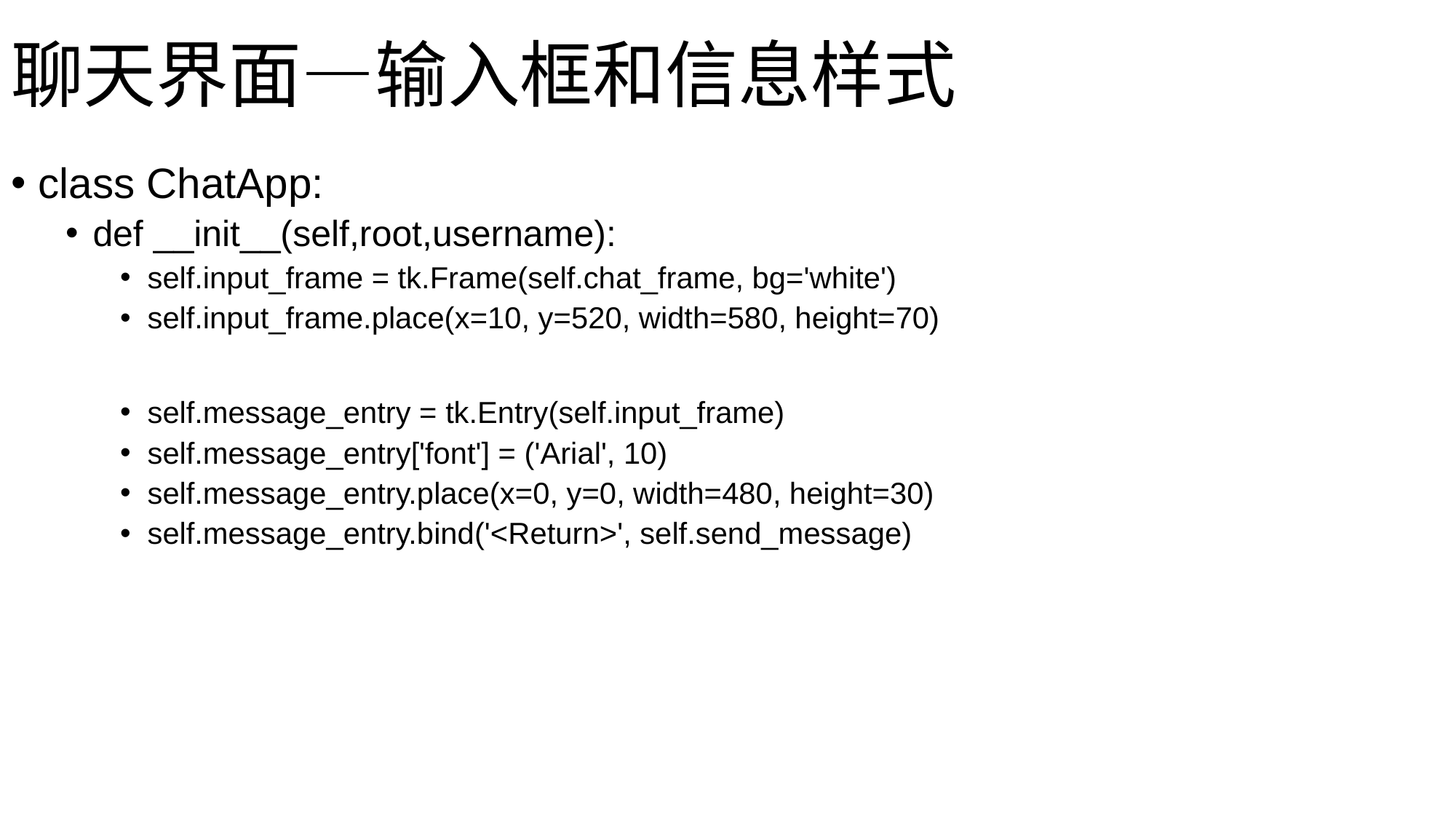

# 聊天界面—输入框和信息样式
class ChatApp:
def __init__(self,root,username):
self.input_frame = tk.Frame(self.chat_frame, bg='white')
self.input_frame.place(x=10, y=520, width=580, height=70)

self.message_entry = tk.Entry(self.input_frame)
self.message_entry['font'] = ('Arial', 10)
self.message_entry.place(x=0, y=0, width=480, height=30)
self.message_entry.bind('<Return>', self.send_message)